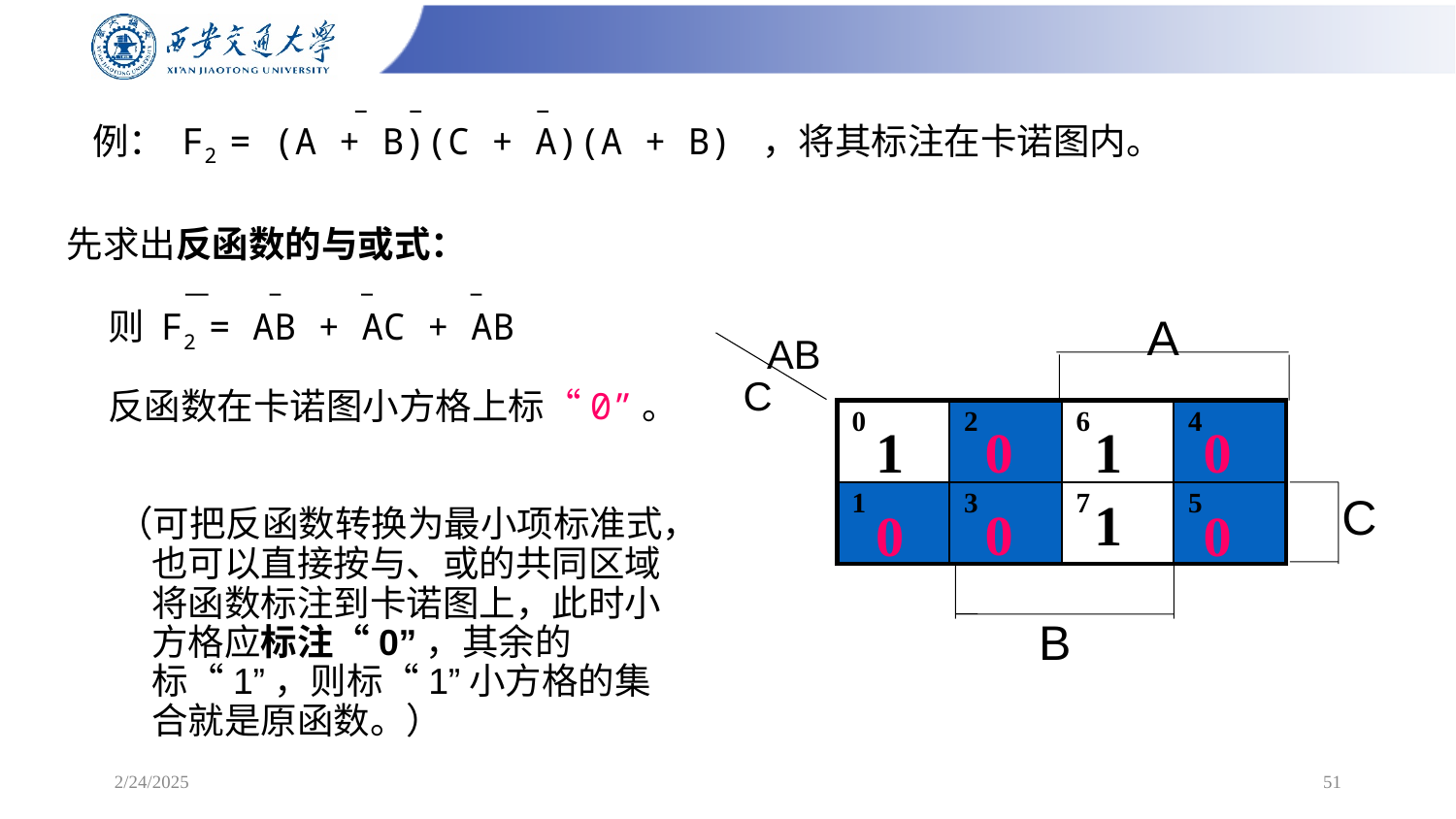

# 例： F2 = (A + B)(C + A)(A + B) ，将其标注在卡诺图内。
先求出反函数的与或式：

    则 F2 = AB + AC + AB

    反函数在卡诺图小方格上标“0”。

     （可把反函数转换为最小项标准式，也可以直接按与、或的共同区域将函数标注到卡诺图上，此时小方格应标注“0”，其余的标“1”，则标“1”小方格的集合就是原函数。）

   A

AB

C
| 0 | 2 | 6 | 4 |
| --- | --- | --- | --- |
| 1 | 3 | 7 | 5 |
1
0
1
0
 C

1
0
0
0

B

2/24/2025
51